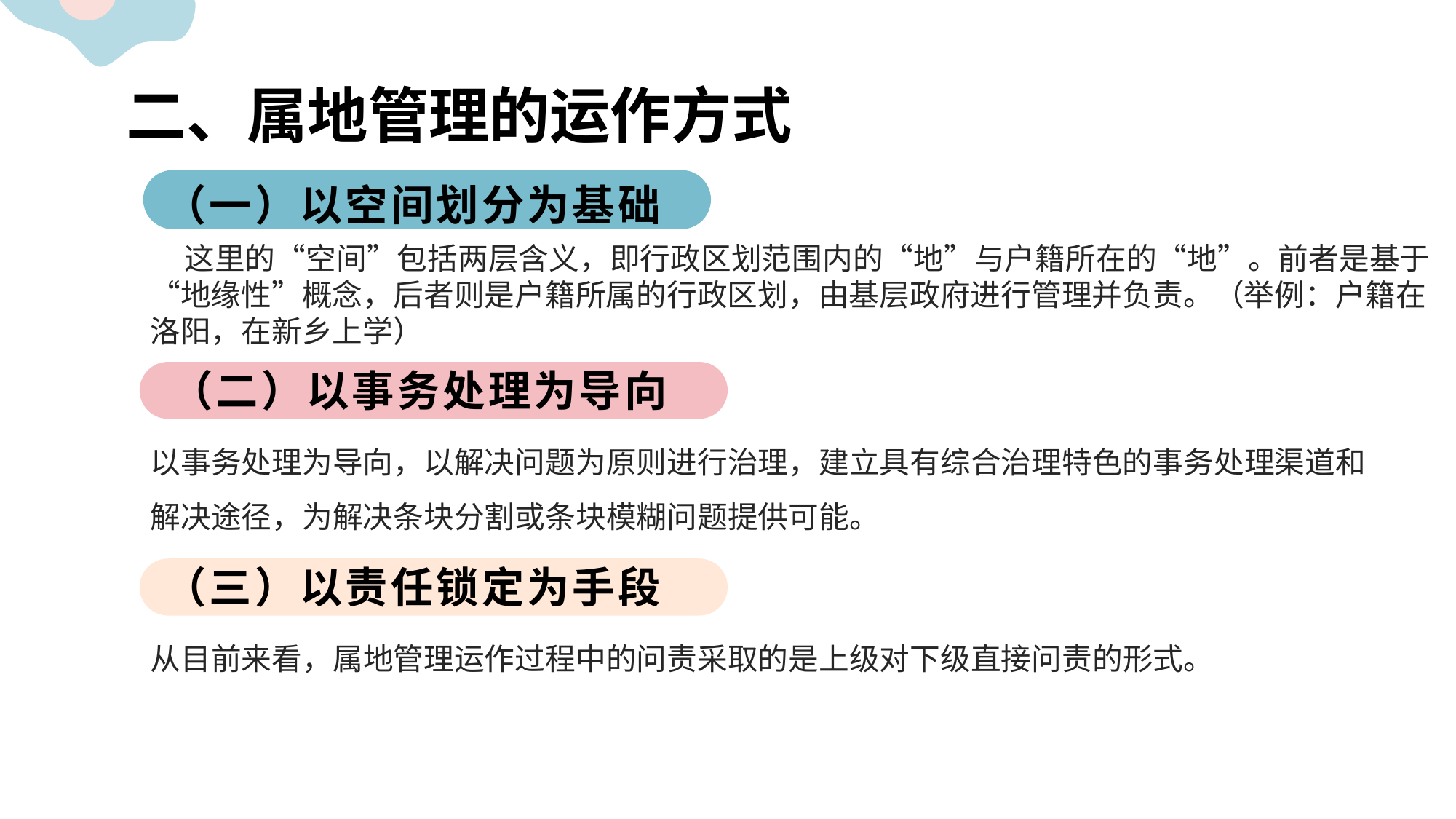

# 二、属地管理的运作方式
（一）以空间划分为基础

    这里的“空间”包括两层含义，即行政区划范围内的“地”与户籍所在的“地”。前者是基于“地缘性”概念，后者则是户籍所属的行政区划，由基层政府进行管理并负责。（举例：户籍在洛阳，在新乡上学）
（二）以事务处理为导向

以事务处理为导向，以解决问题为原则进行治理，建立具有综合治理特色的事务处理渠道和解决途径，为解决条块分割或条块模糊问题提供可能。
（三）以责任锁定为手段

从目前来看，属地管理运作过程中的问责采取的是上级对下级直接问责的形式。